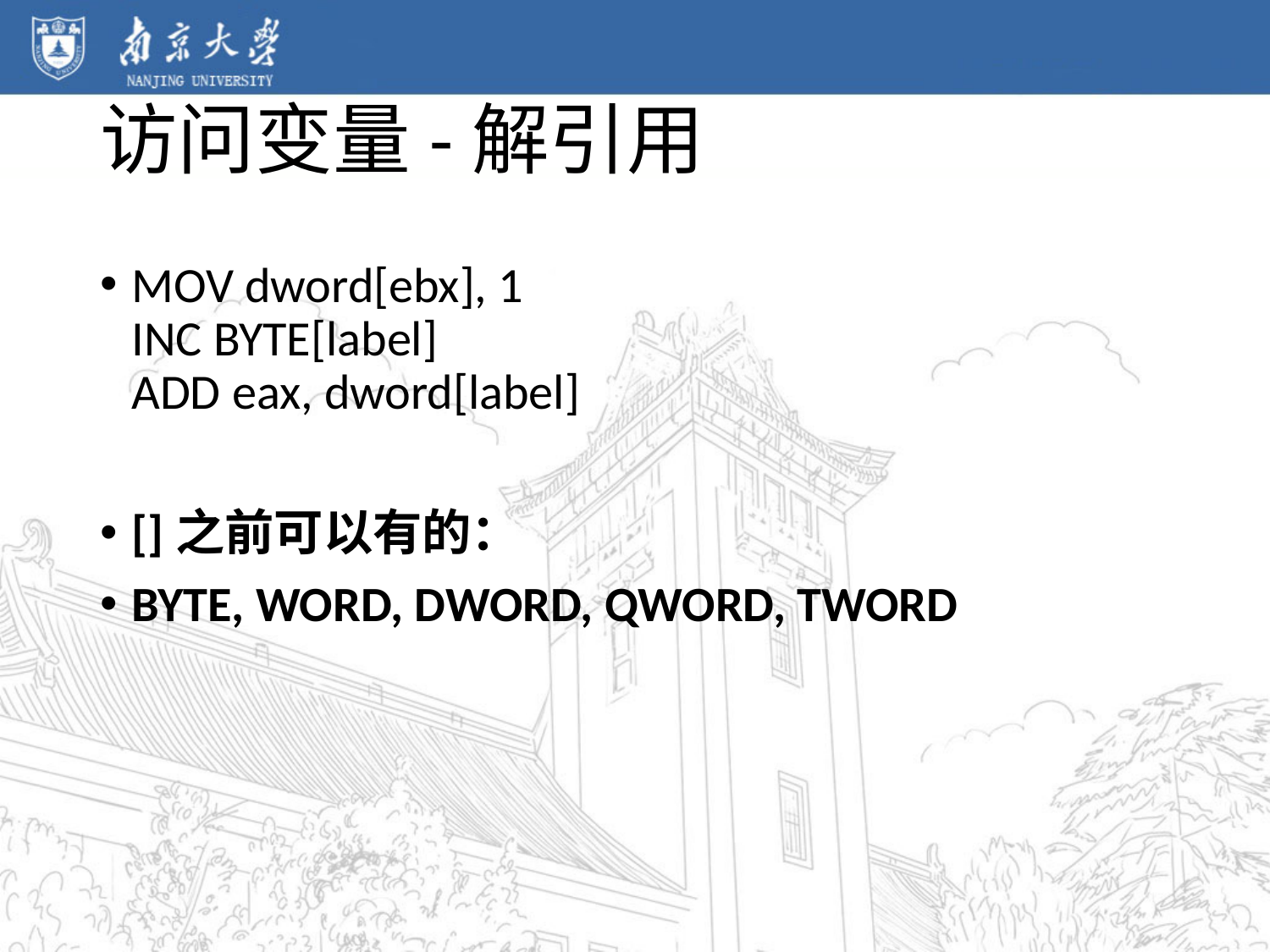

# 访问变量-解引用
MOV dword[ebx], 1
INC BYTE[label]
ADD eax, dword[label]

[]之前可以有的：
BYTE, WORD, DWORD, QWORD, TWORD